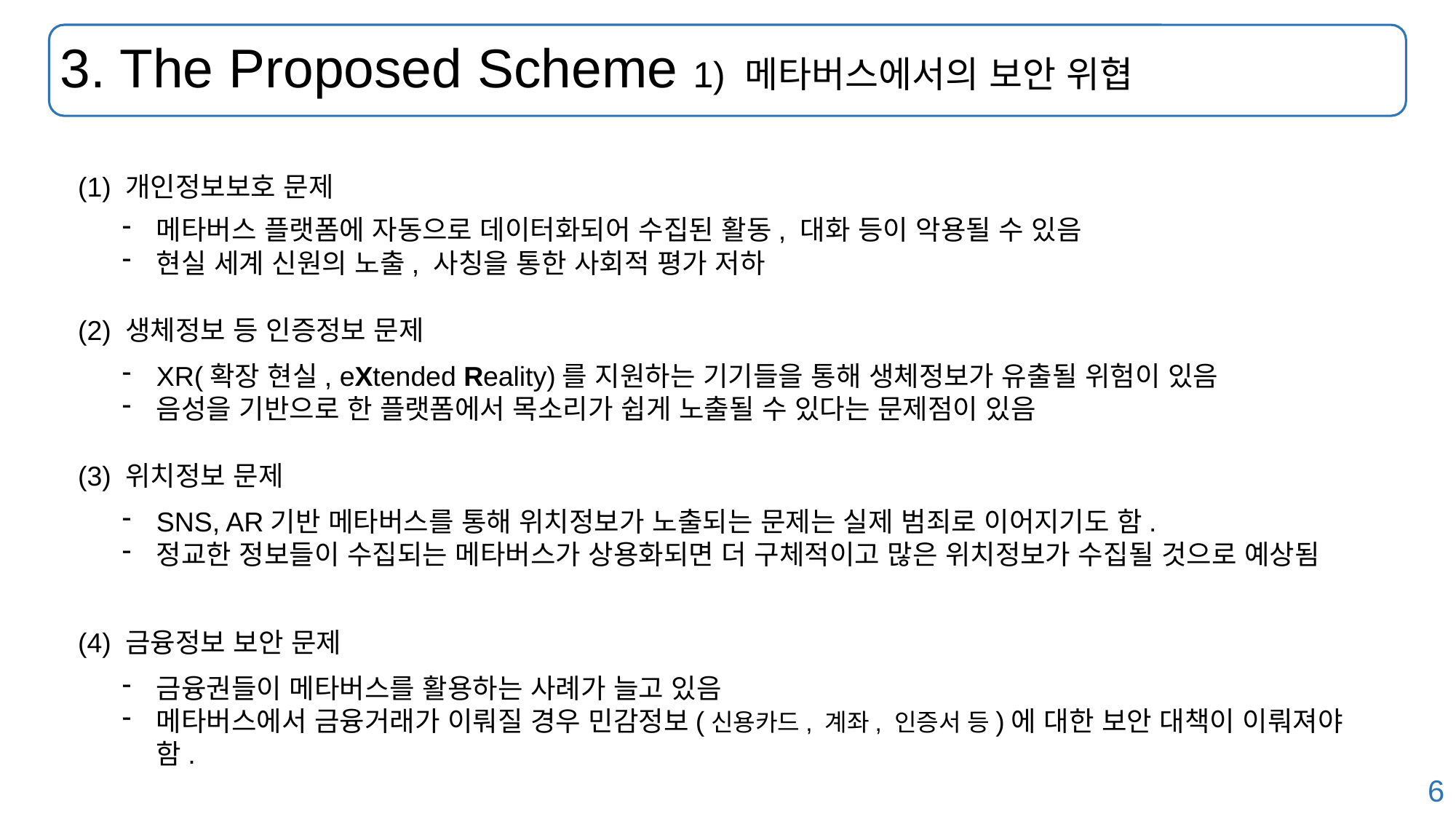

# 3. The Proposed Scheme 1) 메타버스에서의 보안 위협
(1) 개인정보보호 문제
메타버스 플랫폼에 자동으로 데이터화되어 수집된 활동, 대화 등이 악용될 수 있음
현실 세계 신원의 노출, 사칭을 통한 사회적 평가 저하
(2) 생체정보 등 인증정보 문제
XR(확장 현실, eXtended Reality)를 지원하는 기기들을 통해 생체정보가 유출될 위험이 있음
음성을 기반으로 한 플랫폼에서 목소리가 쉽게 노출될 수 있다는 문제점이 있음
(3) 위치정보 문제
SNS, AR기반 메타버스를 통해 위치정보가 노출되는 문제는 실제 범죄로 이어지기도 함.
정교한 정보들이 수집되는 메타버스가 상용화되면 더 구체적이고 많은 위치정보가 수집될 것으로 예상됨
(4) 금융정보 보안 문제
금융권들이 메타버스를 활용하는 사례가 늘고 있음
메타버스에서 금융거래가 이뤄질 경우 민감정보(신용카드, 계좌, 인증서 등)에 대한 보안 대책이 이뤄져야 함.